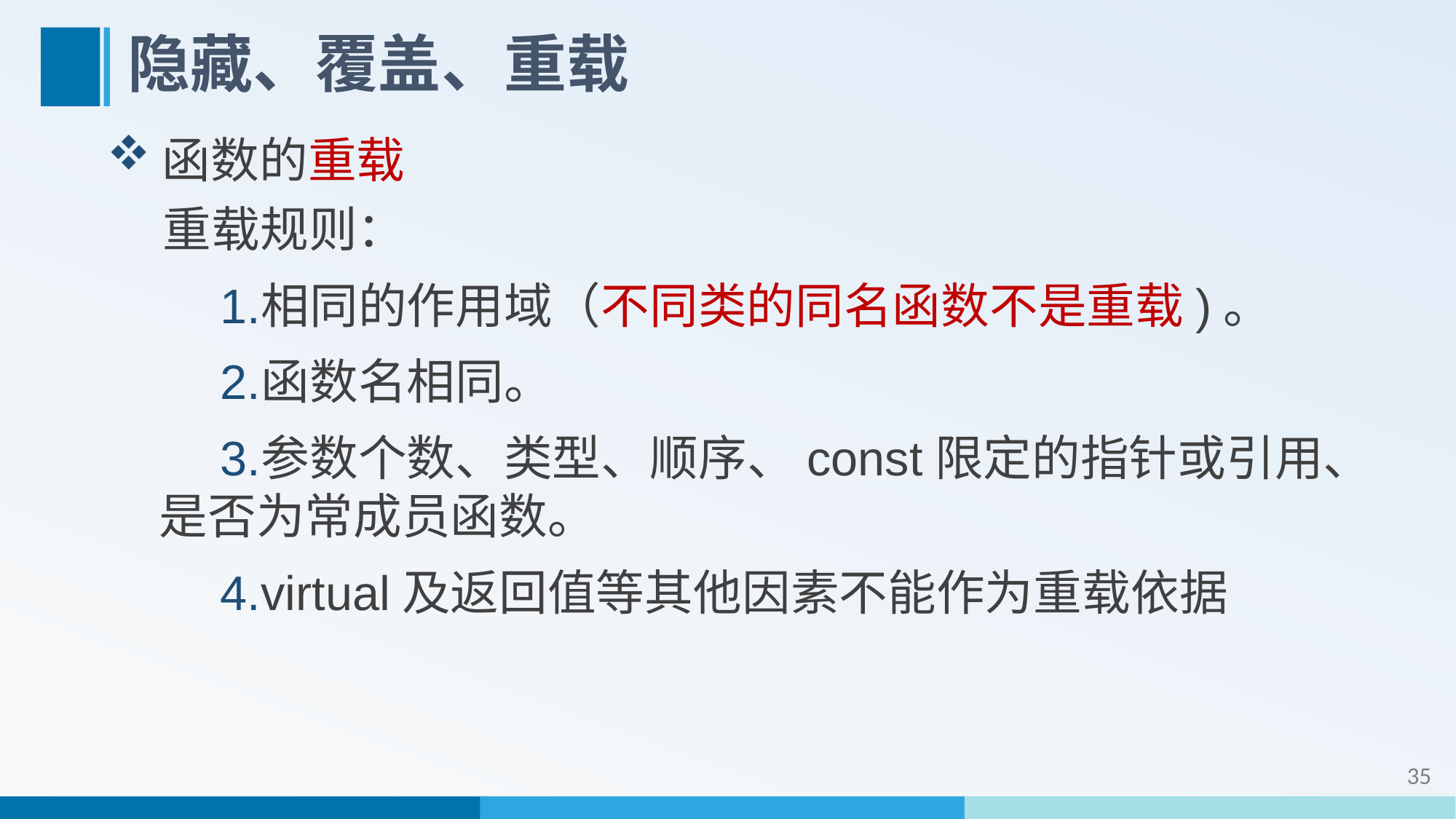

# 隐藏、覆盖、重载
函数的重载
    重载规则：
相同的作用域（不同类的同名函数不是重载)。
函数名相同。
参数个数、类型、顺序、const限定的指针或引用、是否为常成员函数。
virtual及返回值等其他因素不能作为重载依据